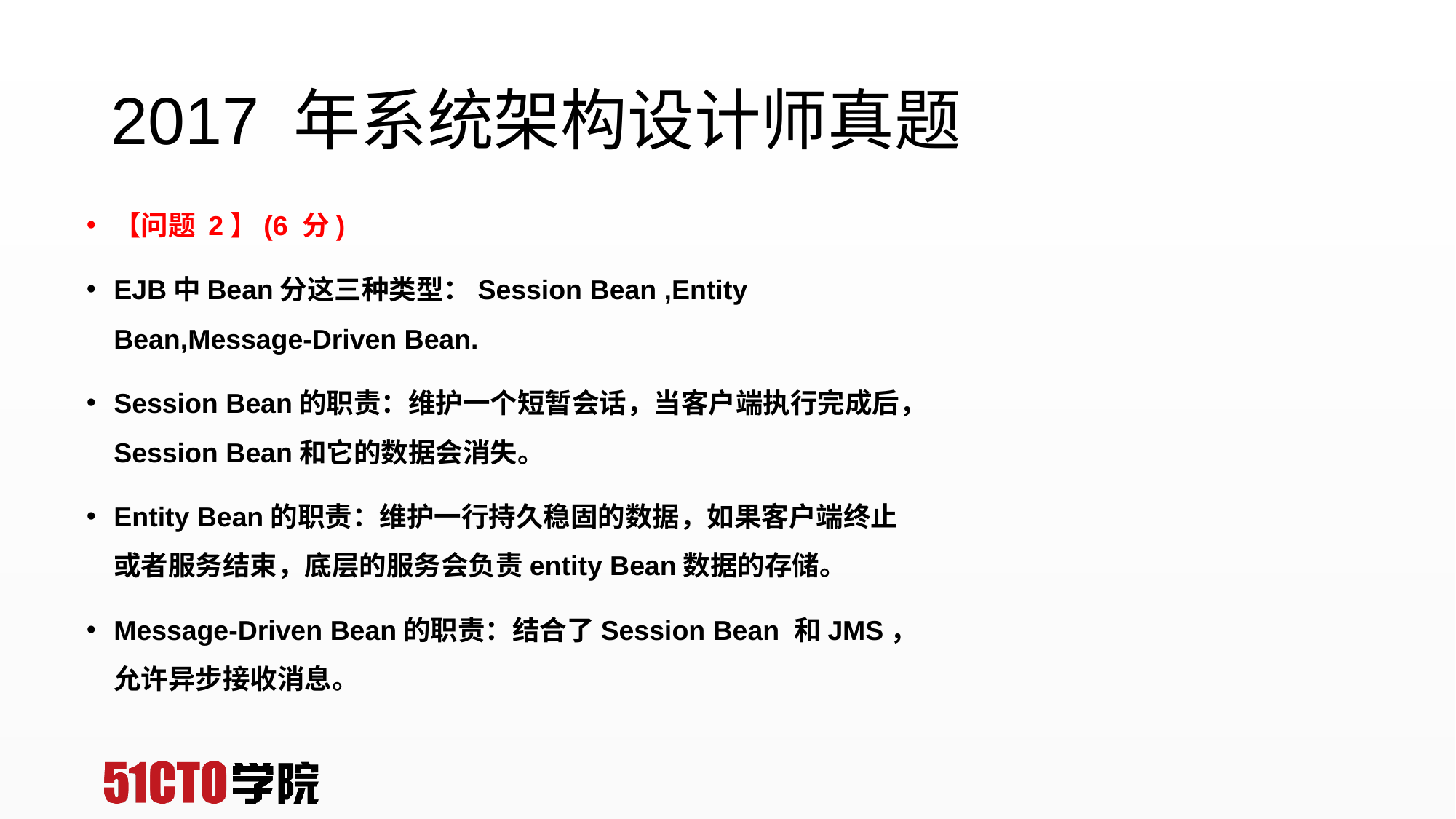

# 2017 年系统架构设计师真题
【问题 2】(6 分)
EJB中Bean分这三种类型：Session Bean ,Entity Bean,Message-Driven Bean.
Session Bean的职责：维护一个短暂会话，当客户端执行完成后，Session Bean和它的数据会消失。
Entity Bean的职责：维护一行持久稳固的数据，如果客户端终止或者服务结束，底层的服务会负责entity Bean数据的存储。
Message-Driven Bean的职责：结合了Session Bean 和JMS，允许异步接收消息。